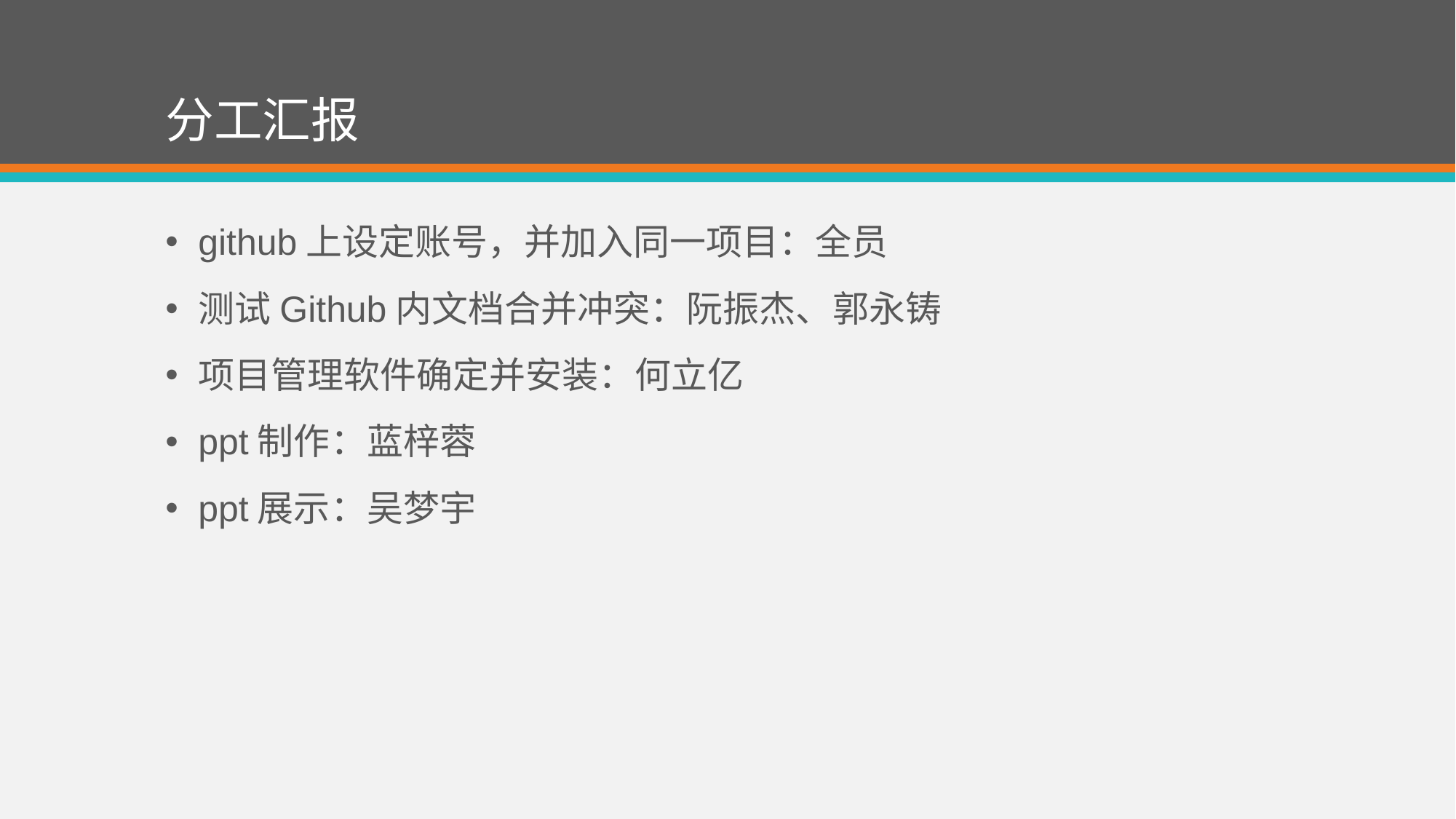

# 分工汇报
github上设定账号，并加入同一项目：全员
测试Github内文档合并冲突：阮振杰、郭永铸
项目管理软件确定并安装：何立亿
ppt制作：蓝梓蓉
ppt展示：吴梦宇